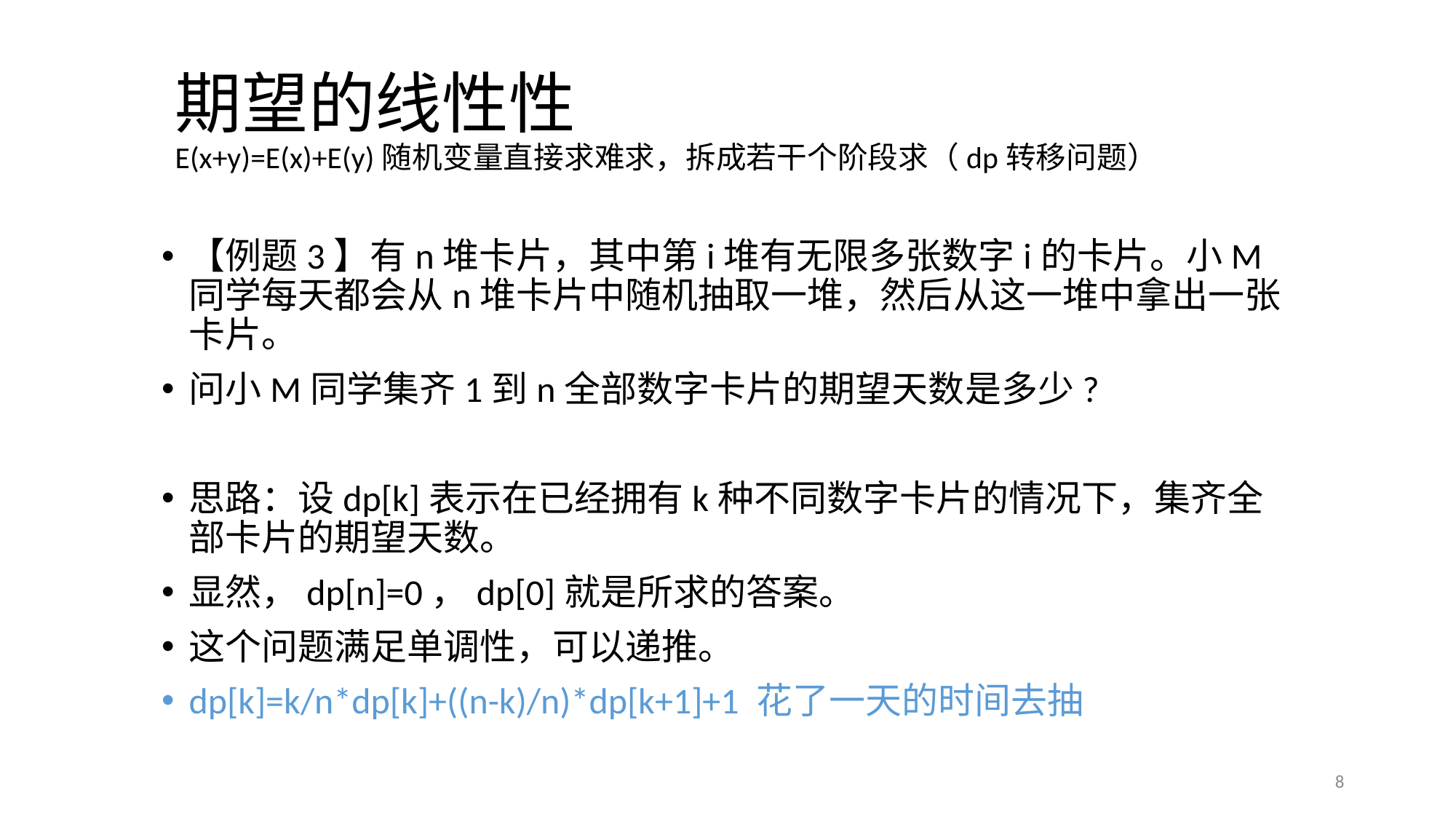

# 期望的线性性 E(x+y)=E(x)+E(y)随机变量直接求难求，拆成若干个阶段求（dp转移问题）
【例题3】有n堆卡片，其中第i堆有无限多张数字i的卡片。小M同学每天都会从n堆卡片中随机抽取一堆，然后从这一堆中拿出一张卡片。
问小M同学集齐1到n全部数字卡片的期望天数是多少?

思路：设dp[k]表示在已经拥有k种不同数字卡片的情况下，集齐全部卡片的期望天数。
显然，dp[n]=0，dp[0]就是所求的答案。
这个问题满足单调性，可以递推。
dp[k]=k/n*dp[k]+((n-k)/n)*dp[k+1]+1 花了一天的时间去抽
8